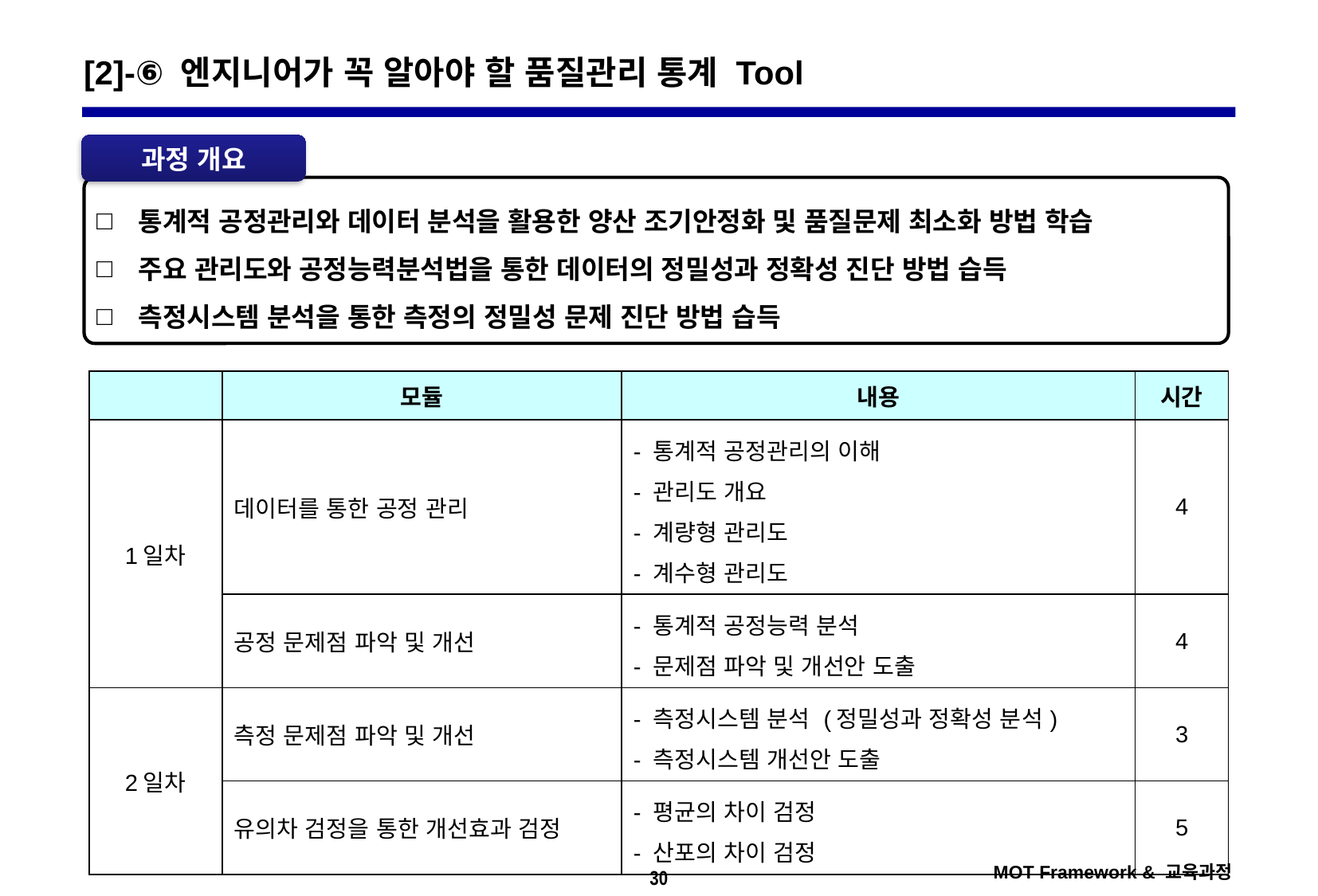

[2]-⑥ 엔지니어가 꼭 알아야 할 품질관리 통계 Tool
과정 개요
 통계적 공정관리와 데이터 분석을 활용한 양산 조기안정화 및 품질문제 최소화 방법 학습
 주요 관리도와 공정능력분석법을 통한 데이터의 정밀성과 정확성 진단 방법 습득
 측정시스템 분석을 통한 측정의 정밀성 문제 진단 방법 습득
|  | 모듈 | 내용 | 시간 |
| --- | --- | --- | --- |
| 1일차 | 데이터를 통한 공정 관리 | - 통계적 공정관리의 이해 - 관리도 개요 - 계량형 관리도 - 계수형 관리도 | 4 |
|  | 공정 문제점 파악 및 개선 | - 통계적 공정능력 분석 - 문제점 파악 및 개선안 도출 | 4 |
| 2일차 | 측정 문제점 파악 및 개선 | - 측정시스템 분석 (정밀성과 정확성 분석) - 측정시스템 개선안 도출 | 3 |
|  | 유의차 검정을 통한 개선효과 검정 | - 평균의 차이 검정 - 산포의 차이 검정 | 5 |